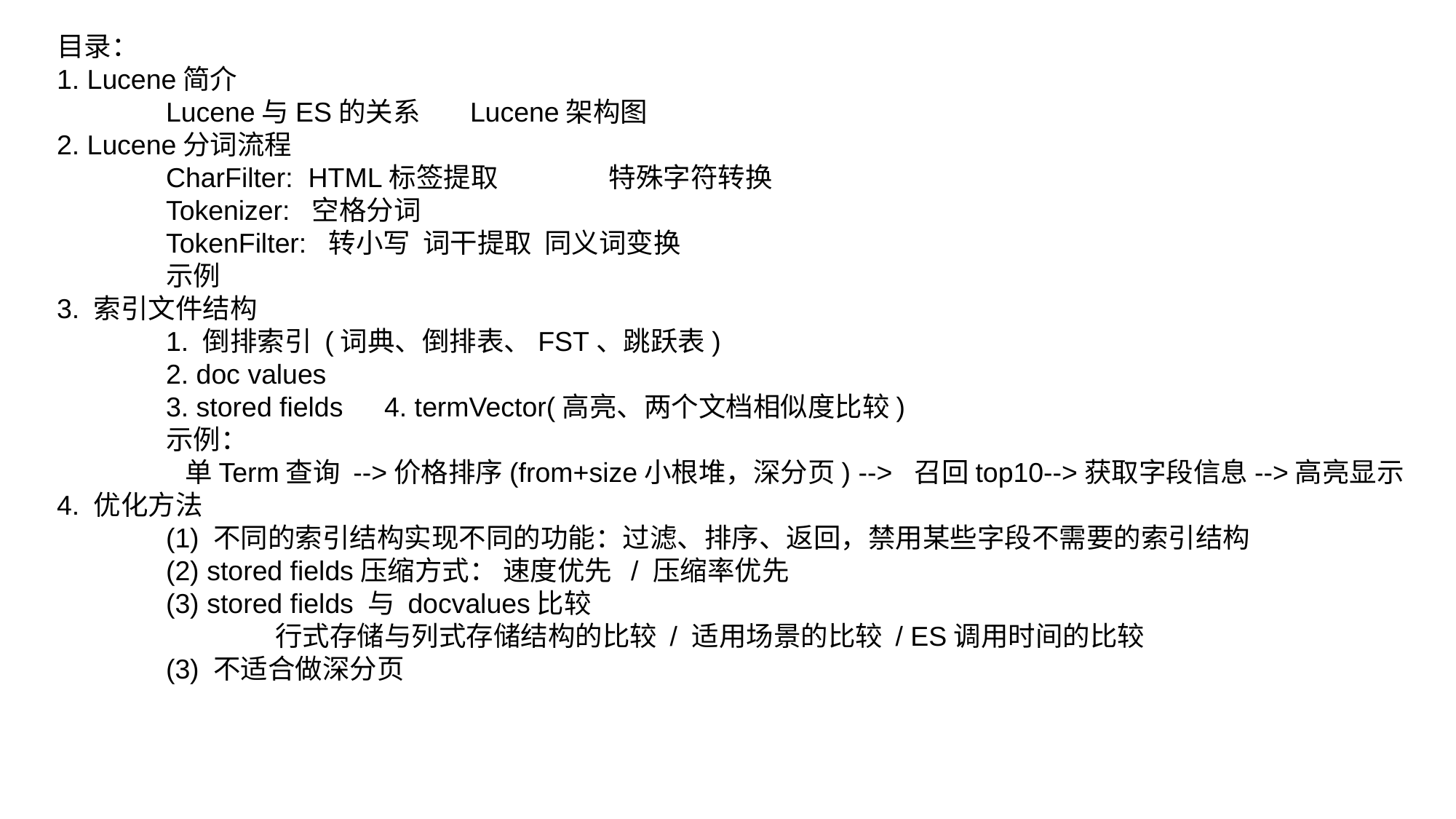

目录：
1. Lucene简介
	Lucene与ES的关系       Lucene架构图
2. Lucene分词流程
	CharFilter:  HTML标签提取	 特殊字符转换
	Tokenizer:  空格分词
	TokenFilter:  转小写  词干提取  同义词变换
	示例
3. 索引文件结构
	1. 倒排索引 (词典、倒排表、FST、跳跃表)
	2. doc values
	3. stored fields     	4. termVector(高亮、两个文档相似度比较)
	示例：
	  单Term查询 -->价格排序(from+size小根堆，深分页) -->  召回top10-->获取字段信息-->高亮显示
4. 优化方法
	(1) 不同的索引结构实现不同的功能：过滤、排序、返回，禁用某些字段不需要的索引结构
	(2) stored fields压缩方式： 速度优先  / 压缩率优先
	(3) stored fields 与 docvalues比较
		行式存储与列式存储结构的比较 / 适用场景的比较 / ES调用时间的比较
	(3) 不适合做深分页